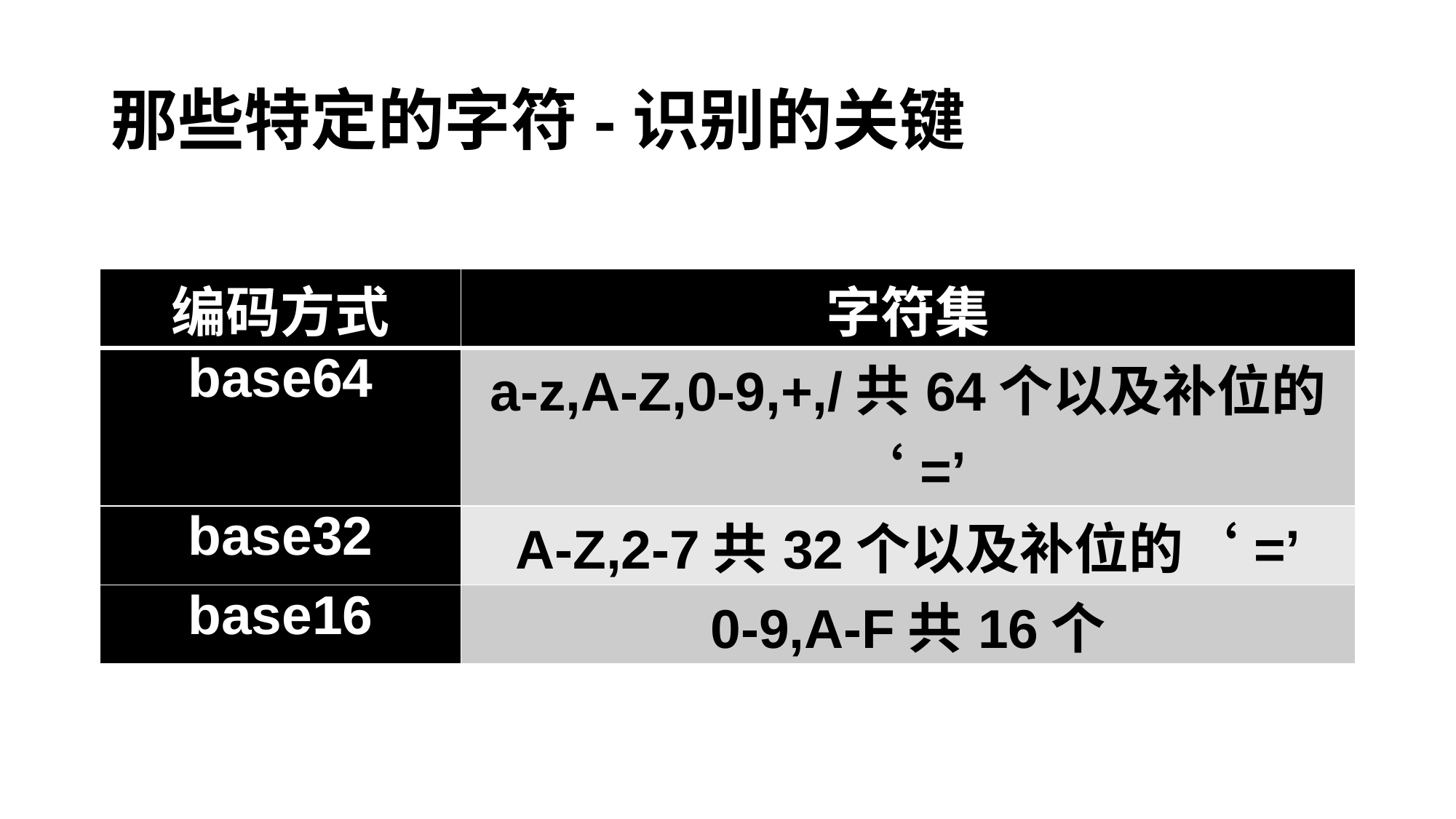

# 那些特定的字符-识别的关键
| 编码方式 | 字符集 |
| --- | --- |
| base64 | a-z,A-Z,0-9,+,/共64个以及补位的‘=’ |
| base32 | A-Z,2-7共32个以及补位的‘=’ |
| base16 | 0-9,A-F共16个 |